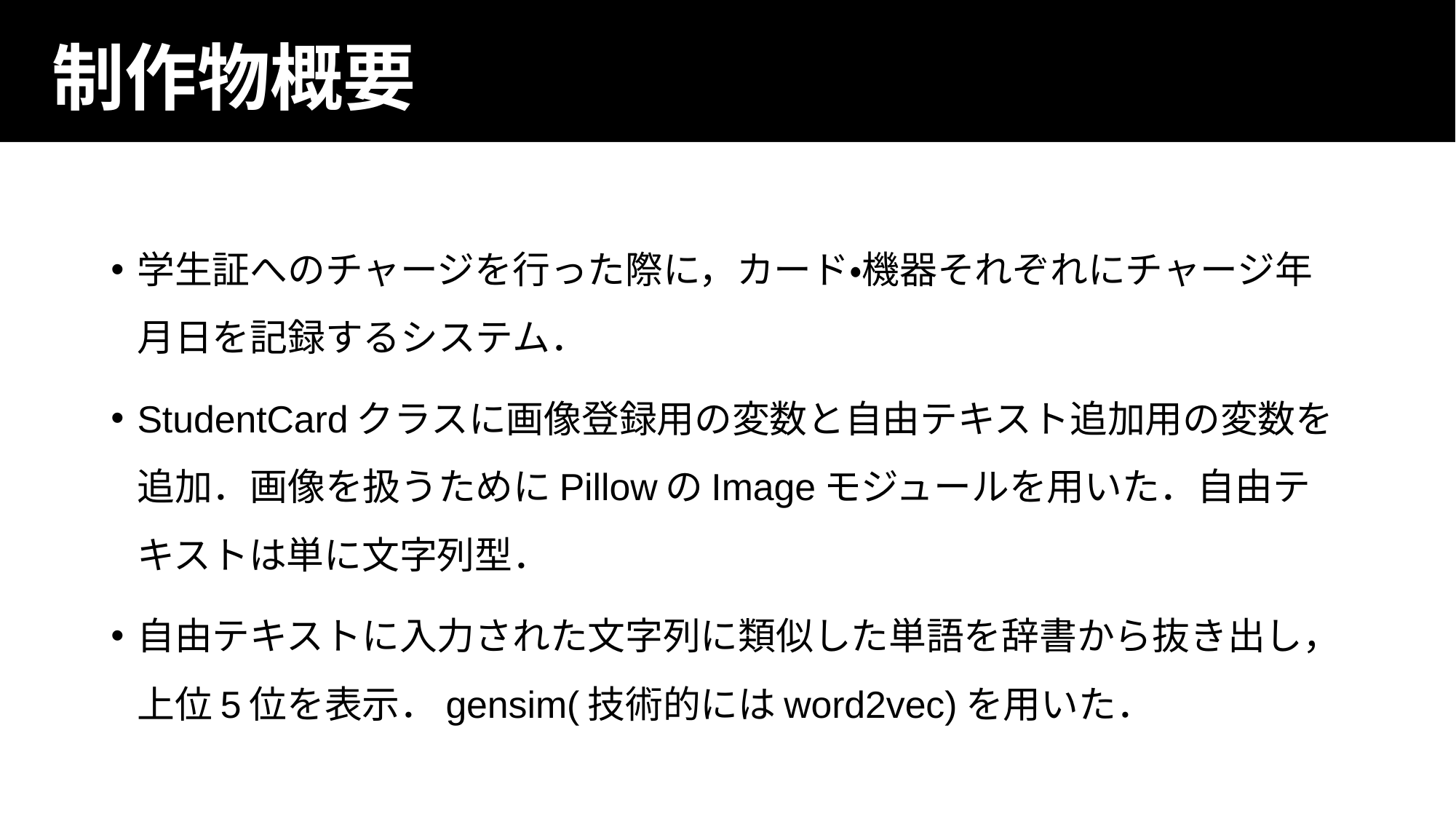

# 制作物概要
学生証へのチャージを行った際に，カード・機器それぞれにチャージ年月日を記録するシステム．
StudentCardクラスに画像登録用の変数と自由テキスト追加用の変数を追加．画像を扱うためにPillowのImageモジュールを用いた．自由テキストは単に文字列型．
自由テキストに入力された文字列に類似した単語を辞書から抜き出し，上位5位を表示．gensim(技術的にはword2vec)を用いた．